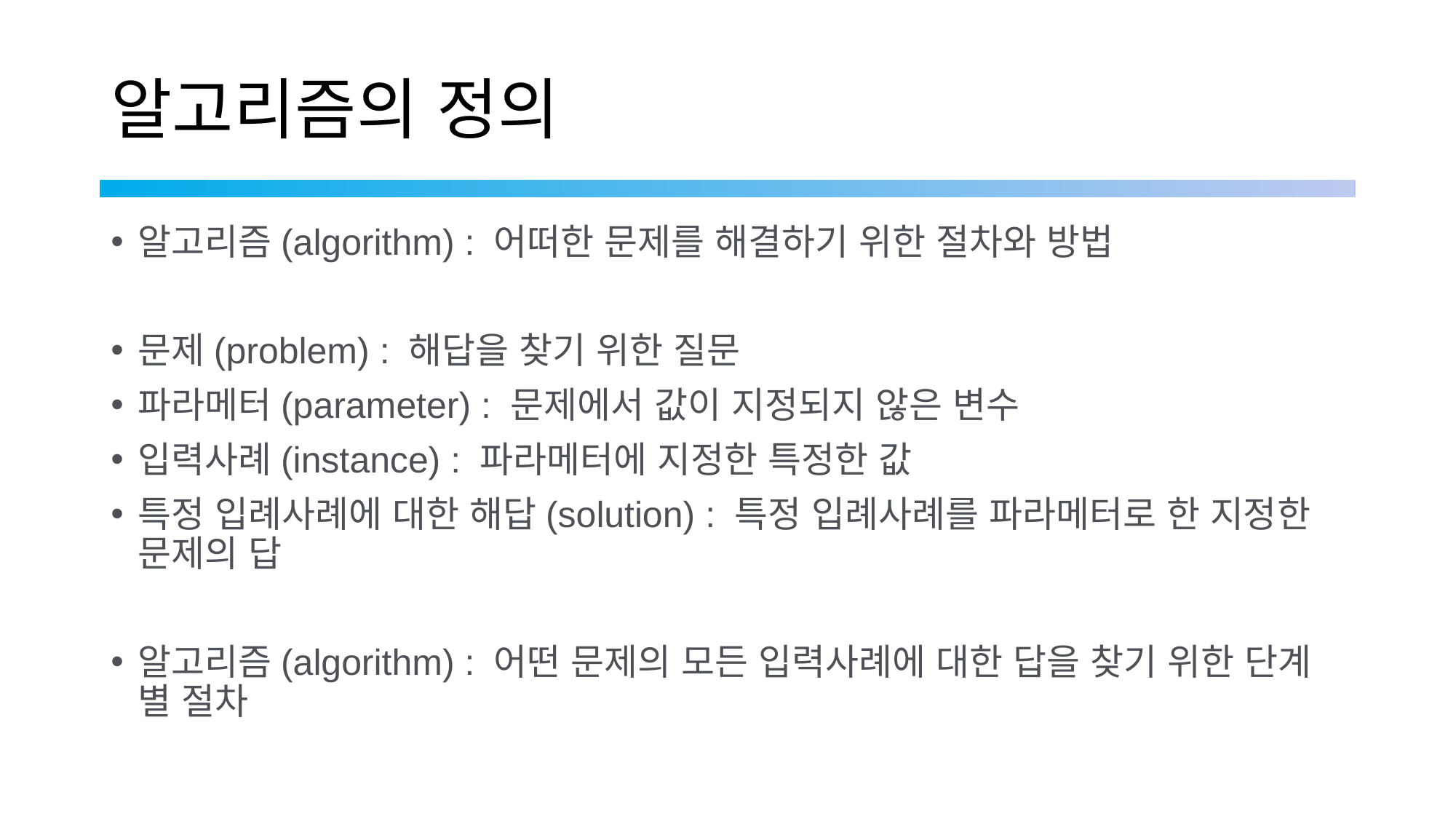

# 알고리즘의 정의
알고리즘(algorithm) : 어떠한 문제를 해결하기 위한 절차와 방법

문제(problem) : 해답을 찾기 위한 질문
파라메터(parameter) : 문제에서 값이 지정되지 않은 변수
입력사례(instance) : 파라메터에 지정한 특정한 값
특정 입례사례에 대한 해답(solution) : 특정 입례사례를 파라메터로 한 지정한 문제의 답

알고리즘(algorithm) : 어떤 문제의 모든 입력사례에 대한 답을 찾기 위한 단계 별 절차